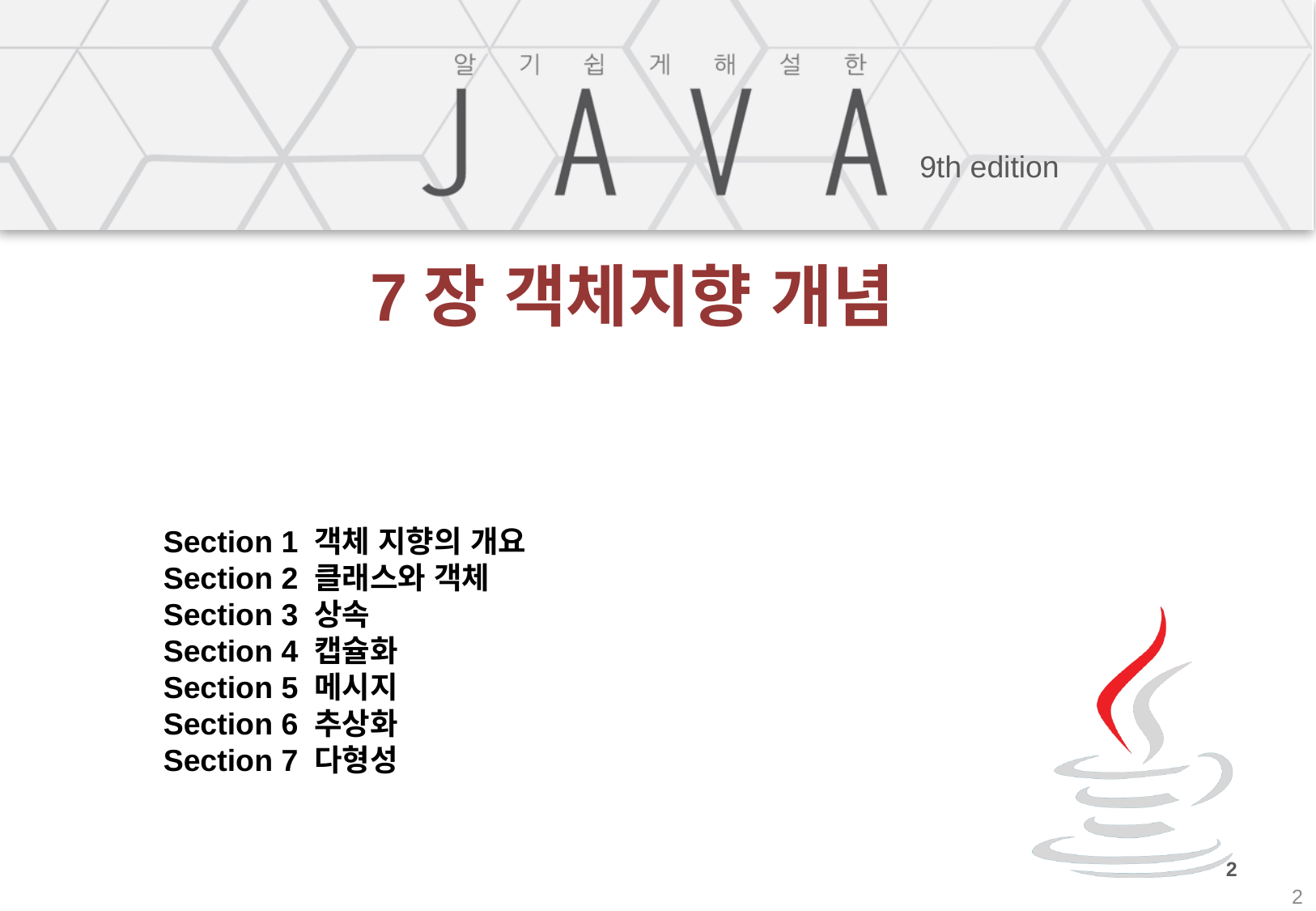

# 7장 객체지향 개념

Section 1 객체 지향의 개요
Section 2 클래스와 객체
Section 3 상속
Section 4 캡슐화
Section 5 메시지
Section 6 추상화
Section 7 다형성
2
2